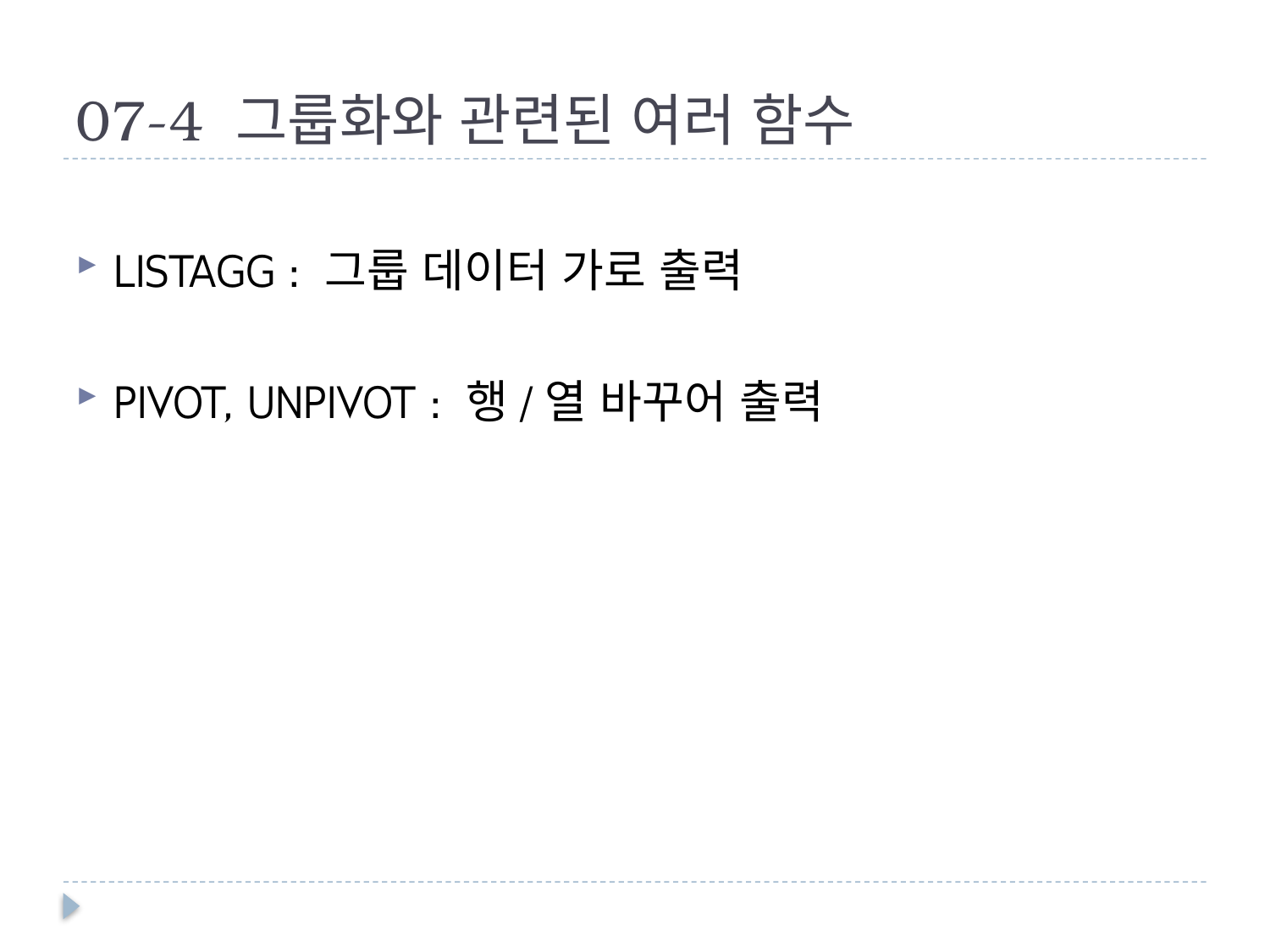

# 07-4 그룹화와 관련된 여러 함수

LISTAGG : 그룹 데이터 가로 출력

PIVOT, UNPIVOT : 행/열 바꾸어 출력